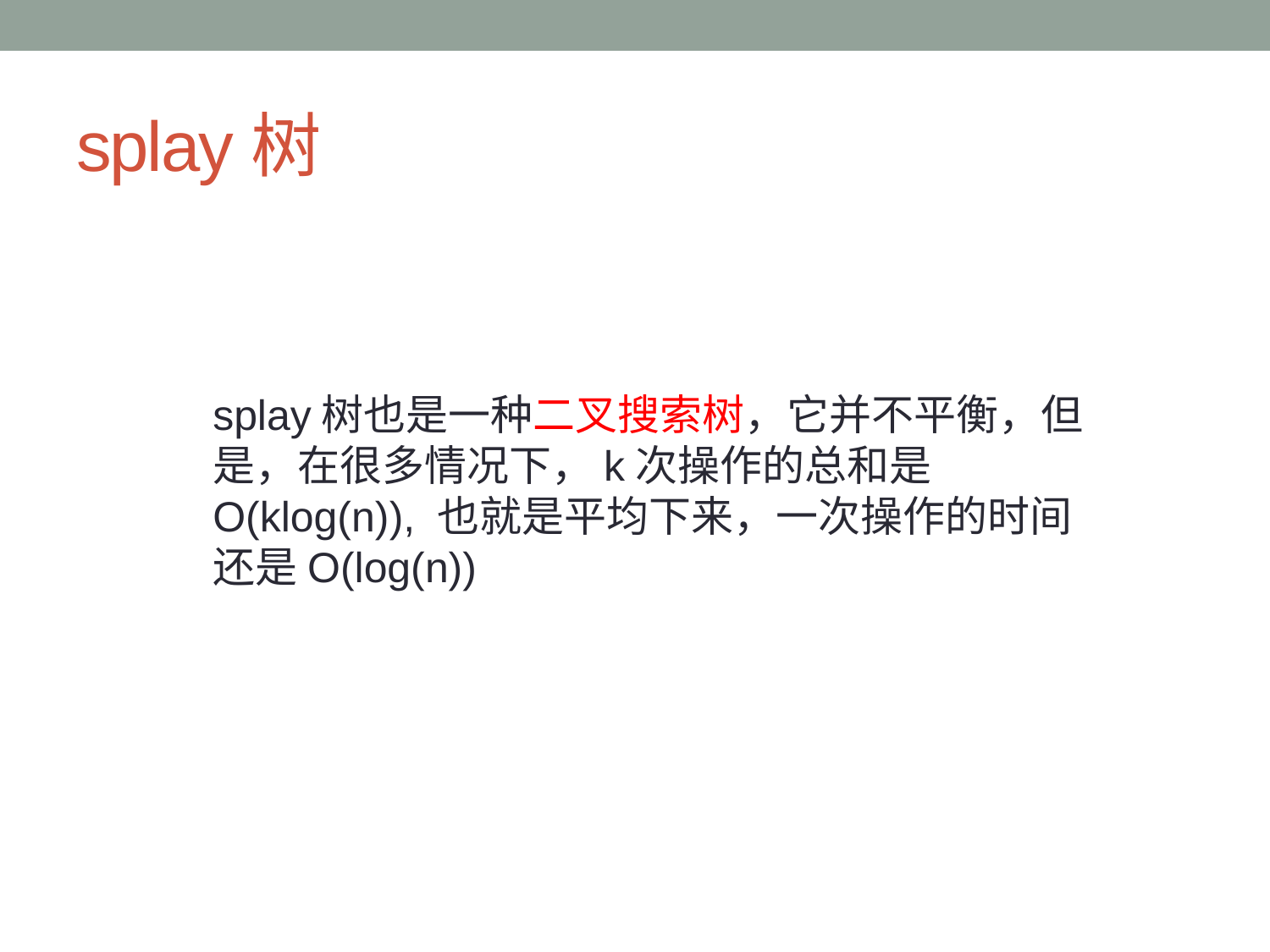

# splay树
splay树也是一种二叉搜索树，它并不平衡，但是，在很多情况下，k次操作的总和是O(klog(n)), 也就是平均下来，一次操作的时间还是O(log(n))